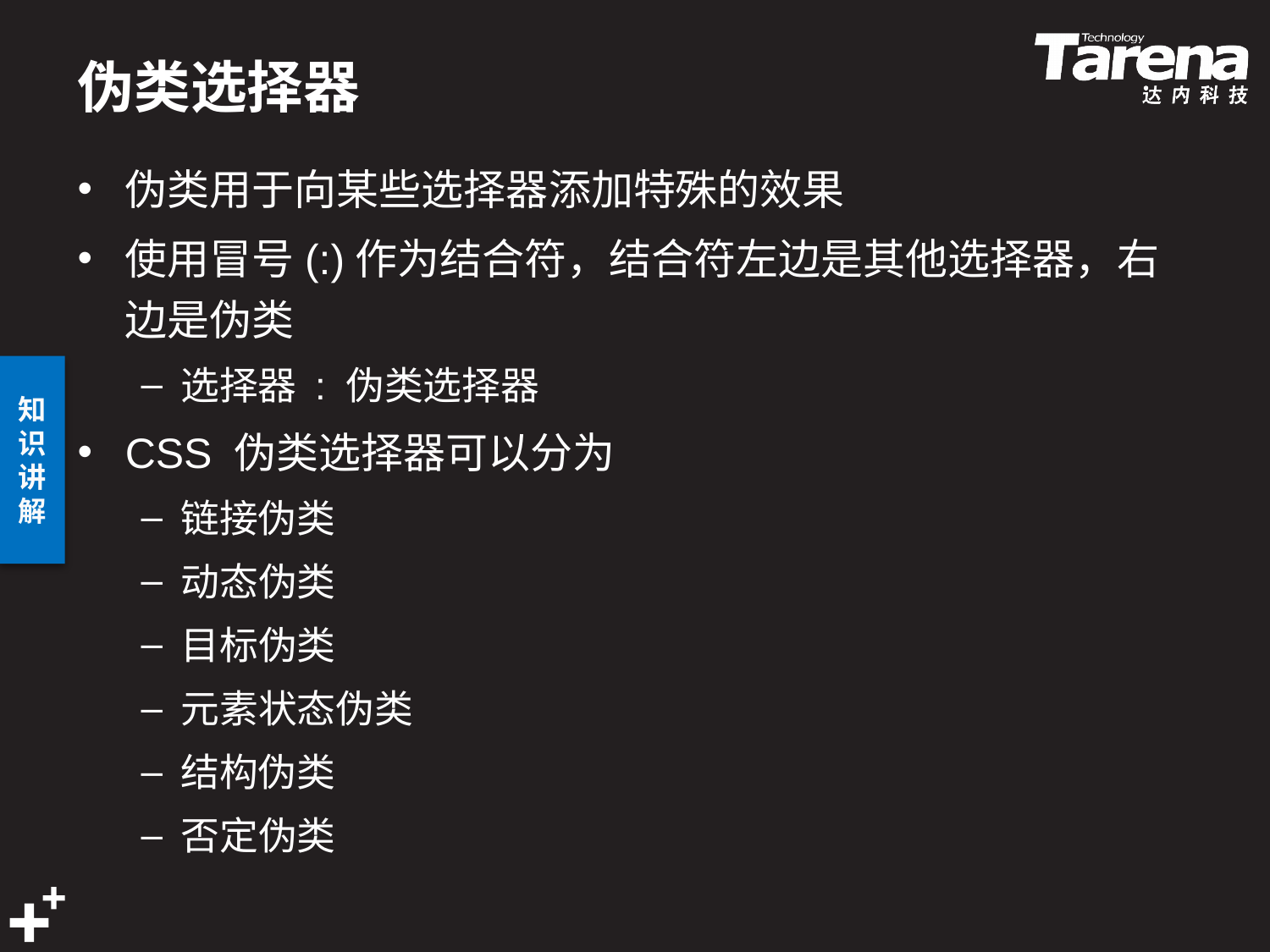

# 伪类选择器
伪类用于向某些选择器添加特殊的效果
使用冒号(:)作为结合符，结合符左边是其他选择器，右边是伪类
选择器 : 伪类选择器
CSS 伪类选择器可以分为
链接伪类
动态伪类
目标伪类
元素状态伪类
结构伪类
否定伪类